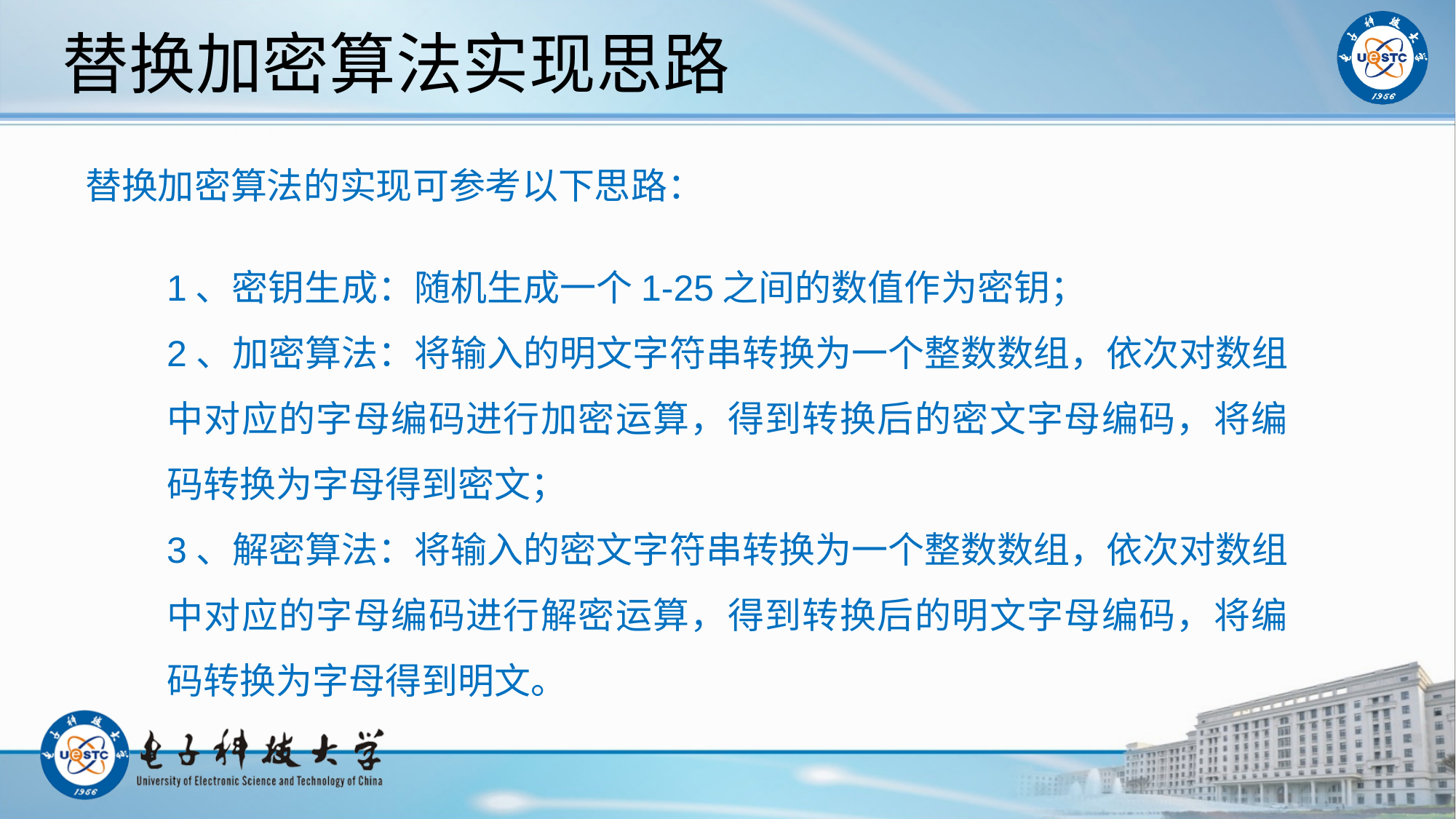

# 替换加密算法实现思路
替换加密算法的实现可参考以下思路：
1、密钥生成：随机生成一个1-25之间的数值作为密钥；
2、加密算法：将输入的明文字符串转换为一个整数数组，依次对数组中对应的字母编码进行加密运算，得到转换后的密文字母编码，将编码转换为字母得到密文；
3、解密算法：将输入的密文字符串转换为一个整数数组，依次对数组中对应的字母编码进行解密运算，得到转换后的明文字母编码，将编码转换为字母得到明文。